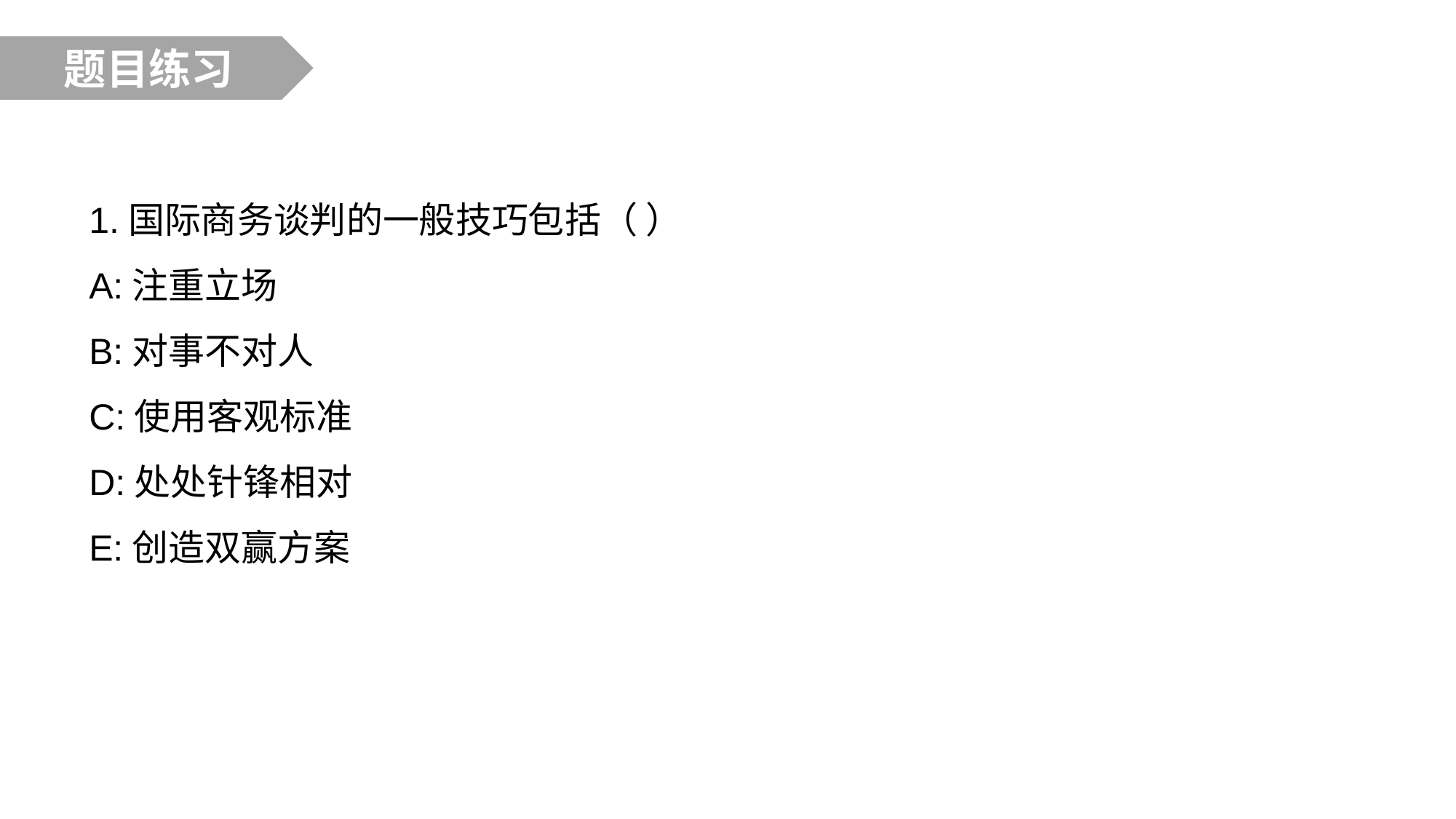

题目练习
1.国际商务谈判的一般技巧包括（ ）
A:注重立场
B:对事不对人
C:使用客观标准
D:处处针锋相对
E:创造双赢方案